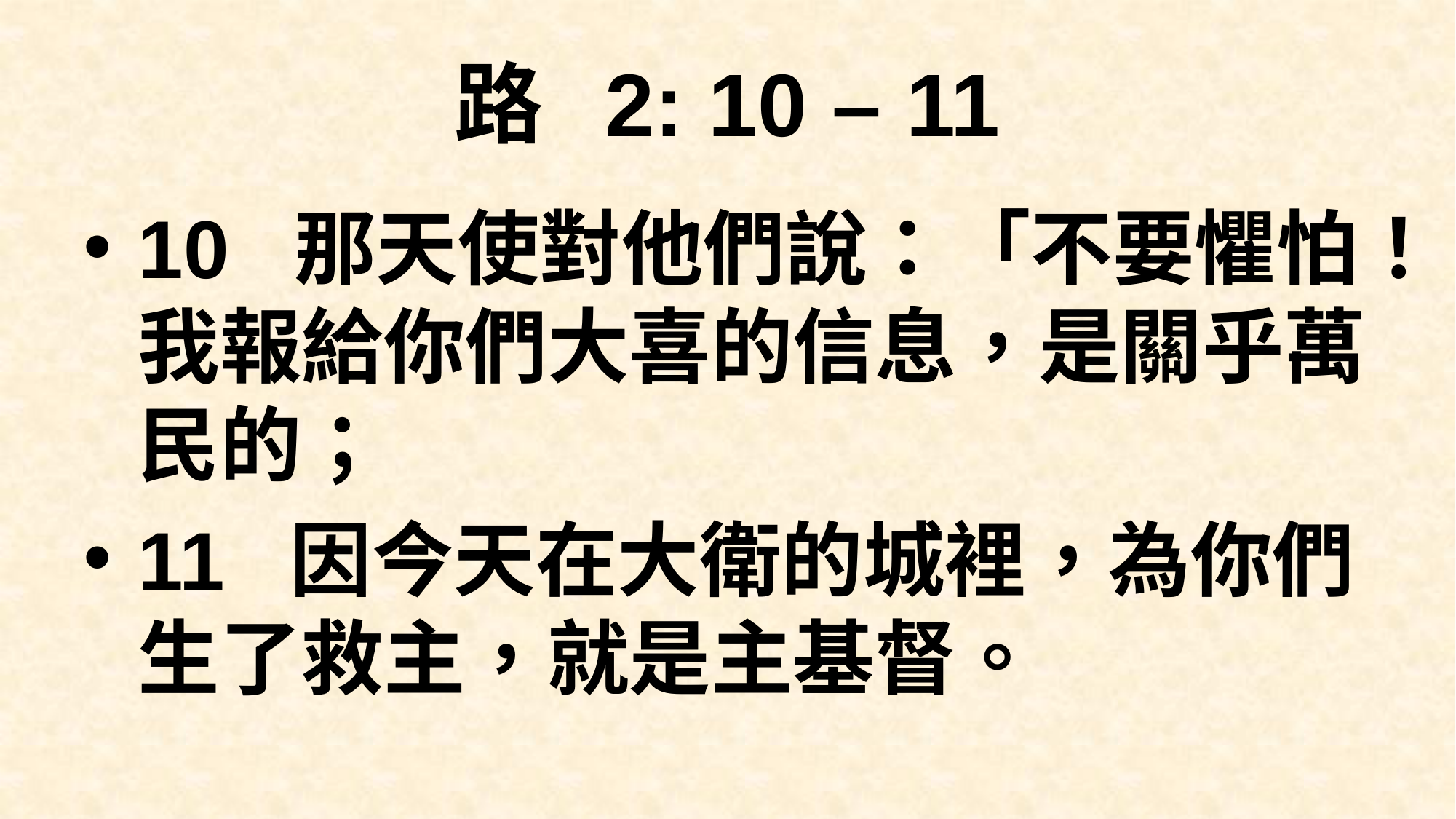

# 路  2: 10 – 11
10  那天使對他們說：「不要懼怕！我報給你們大喜的信息，是關乎萬民的；
11  因今天在大衛的城裡，為你們生了救主，就是主基督。